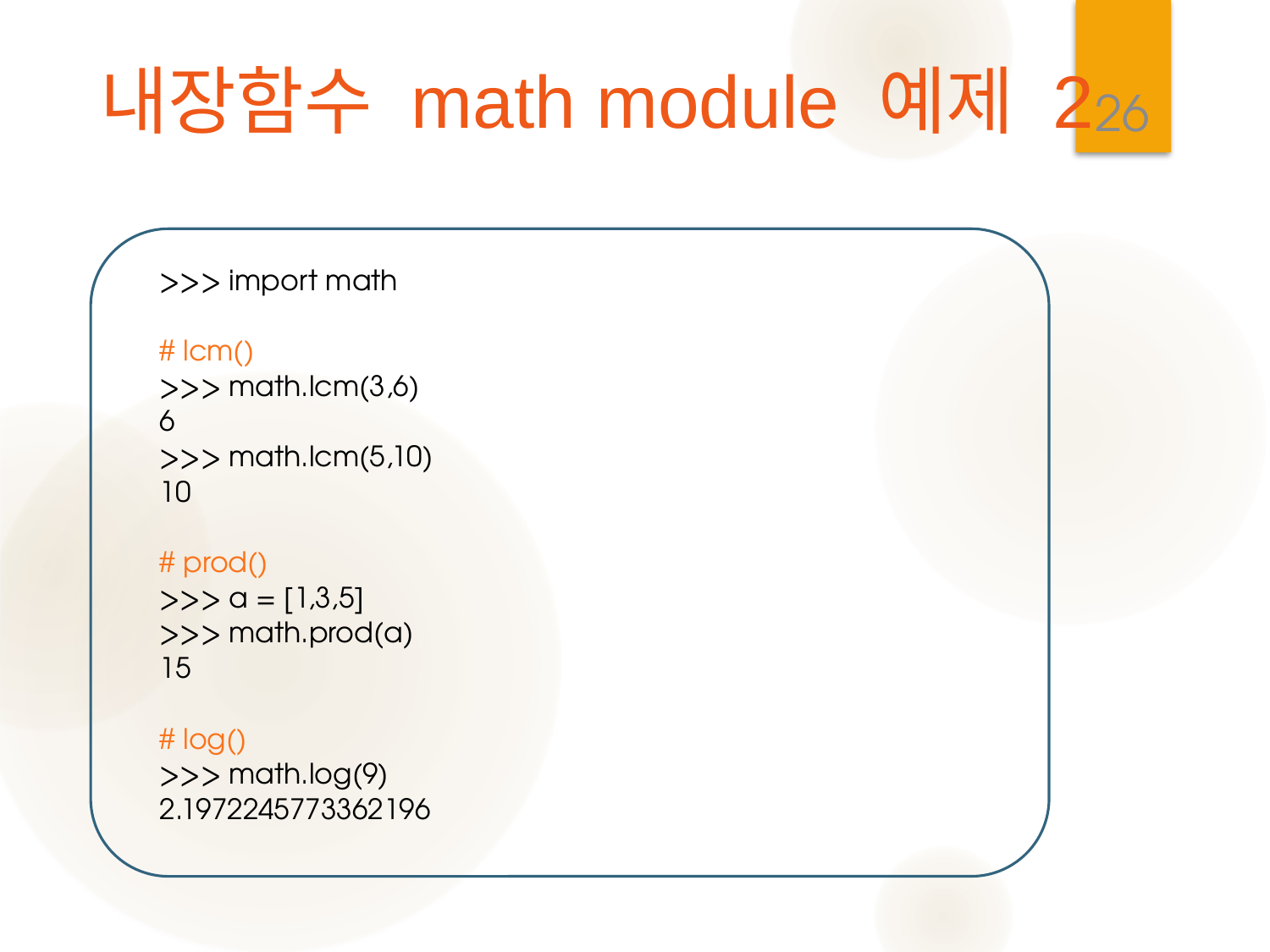

26
# 내장함수 math module 예제 2

>>> import math

# lcm()
>>> math.lcm(3,6)
6
>>> math.lcm(5,10)
10

# prod()
>>> a = [1,3,5]
>>> math.prod(a)
15

# log()
>>> math.log(9)
2.1972245773362196